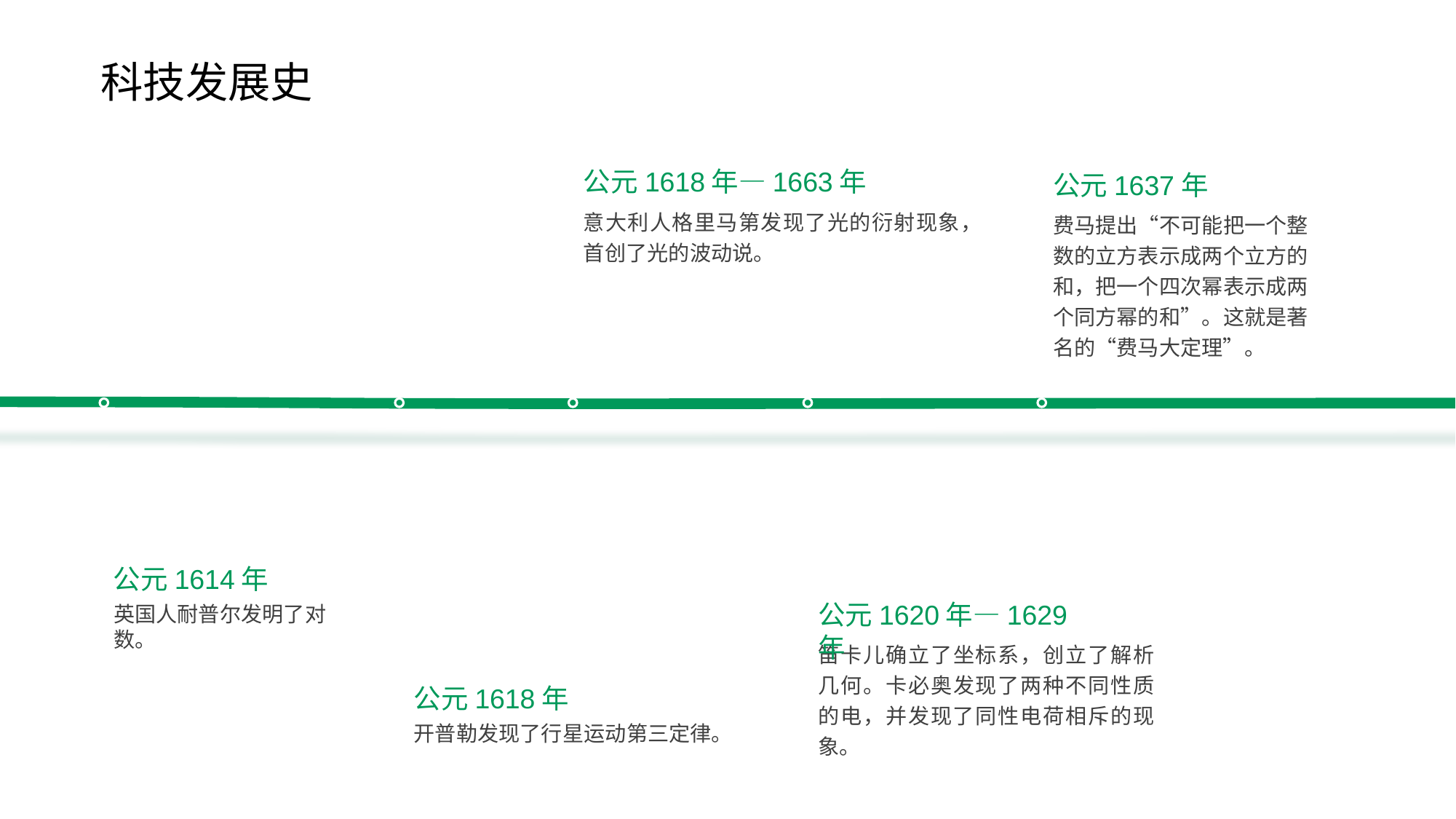

科技发展史
公元1618年—1663年
公元1637年
意大利人格里马第发现了光的衍射现象，首创了光的波动说。
费马提出“不可能把一个整数的立方表示成两个立方的和，把一个四次幂表示成两个同方幂的和”。这就是著名的“费马大定理”。

公元1614年
公元1620年—1629年

英国人耐普尔发明了对数。
笛卡儿确立了坐标系，创立了解析几何。卡必奥发现了两种不同性质的电，并发现了同性电荷相斥的现象。
公元1618年
开普勒发现了行星运动第三定律。